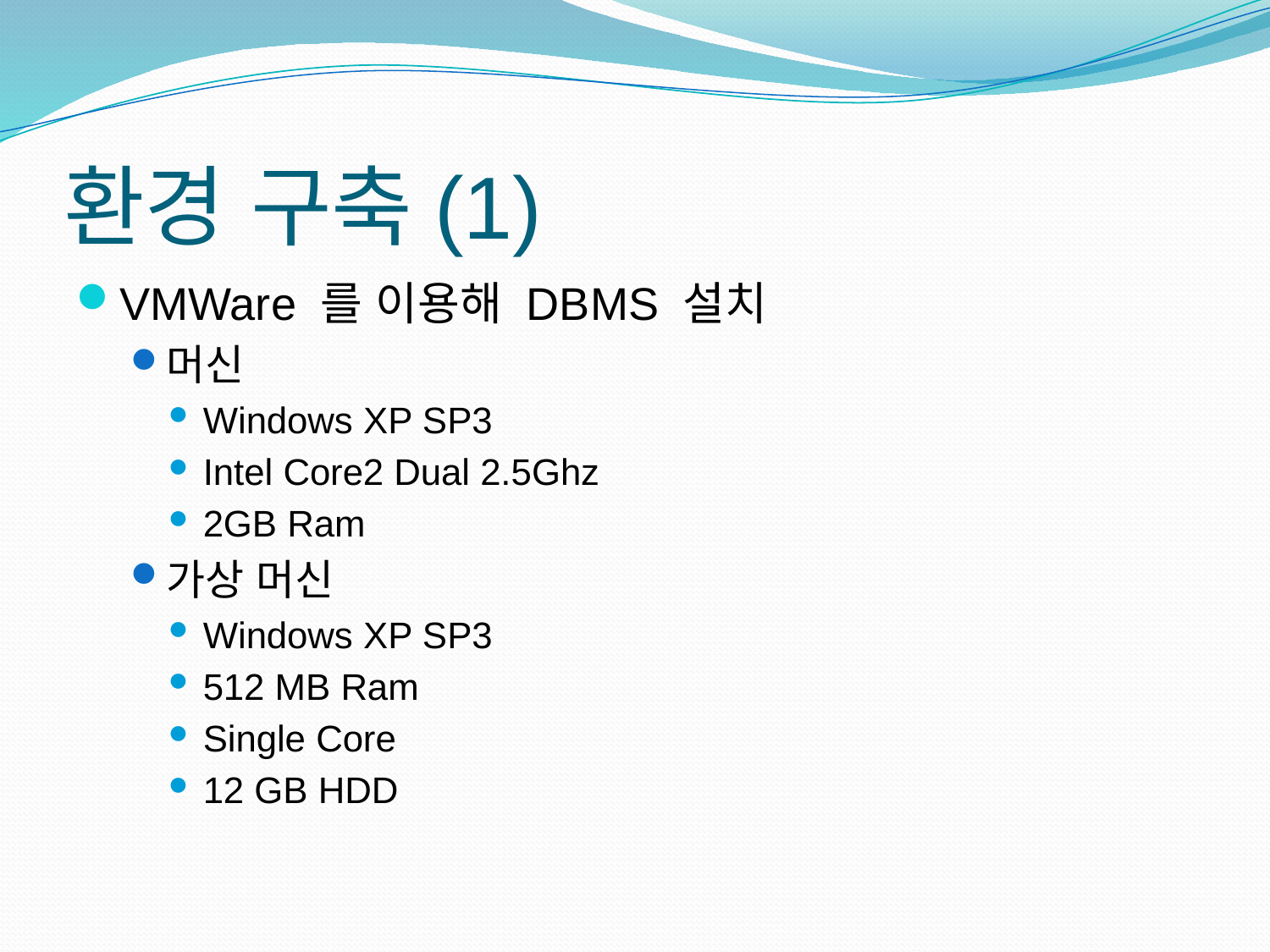

# 환경 구축(1)
VMWare 를 이용해 DBMS 설치
머신
Windows XP SP3
Intel Core2 Dual 2.5Ghz
2GB Ram
가상 머신
Windows XP SP3
512 MB Ram
Single Core
12 GB HDD